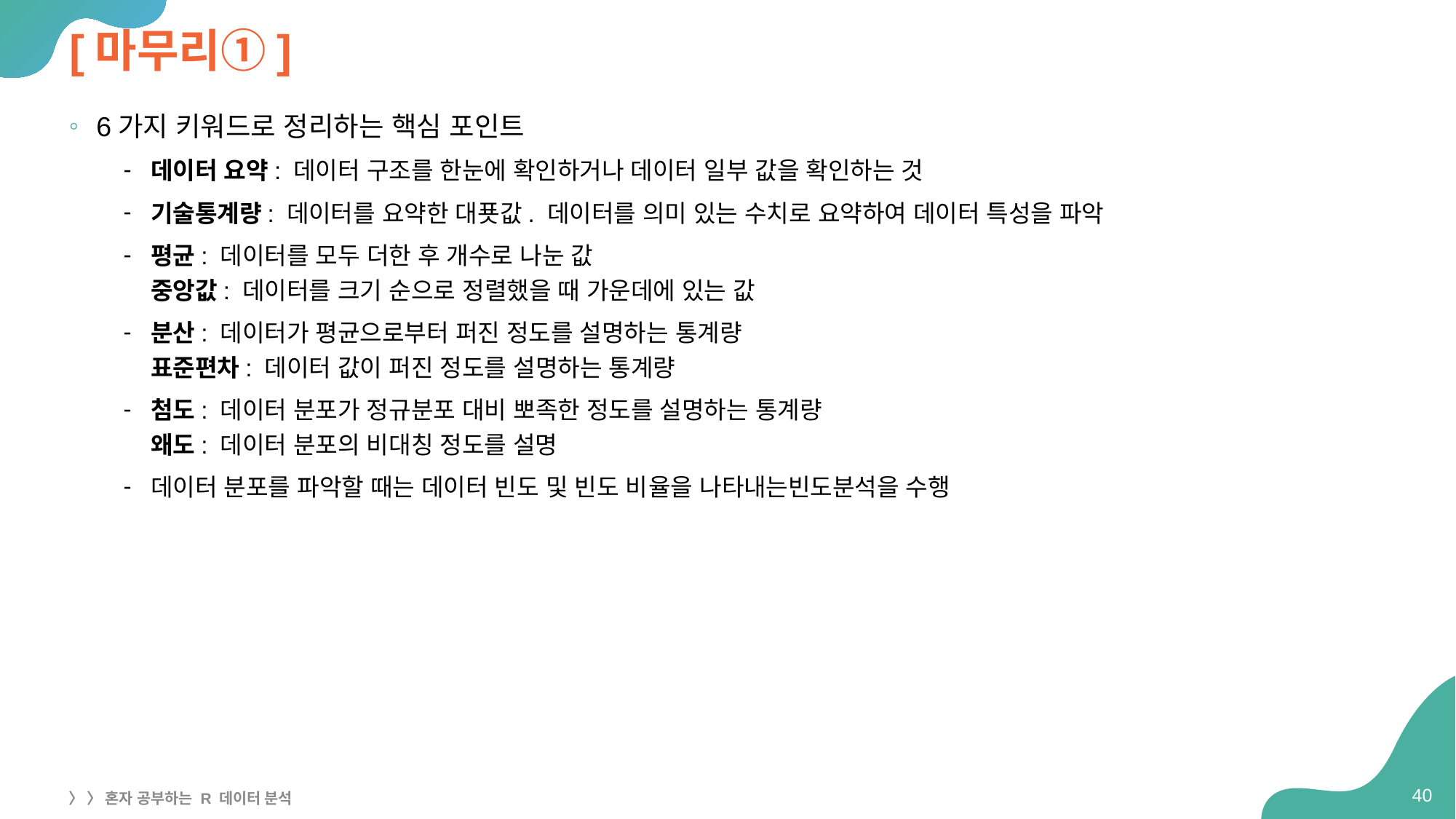

# [마무리①]
6가지 키워드로 정리하는 핵심 포인트
데이터 요약: 데이터 구조를 한눈에 확인하거나 데이터 일부 값을 확인하는 것
기술통계량: 데이터를 요약한 대푯값. 데이터를 의미 있는 수치로 요약하여 데이터 특성을 파악
평균: 데이터를 모두 더한 후 개수로 나눈 값
중앙값: 데이터를 크기 순으로 정렬했을 때 가운데에 있는 값
분산: 데이터가 평균으로부터 퍼진 정도를 설명하는 통계량
표준편차: 데이터 값이 퍼진 정도를 설명하는 통계량
첨도: 데이터 분포가 정규분포 대비 뽀족한 정도를 설명하는 통계량
왜도: 데이터 분포의 비대칭 정도를 설명
데이터 분포를 파악할 때는 데이터 빈도 및 빈도 비율을 나타내는빈도분석을 수행
40
〉 〉 혼자 공부하는 R 데이터 분석